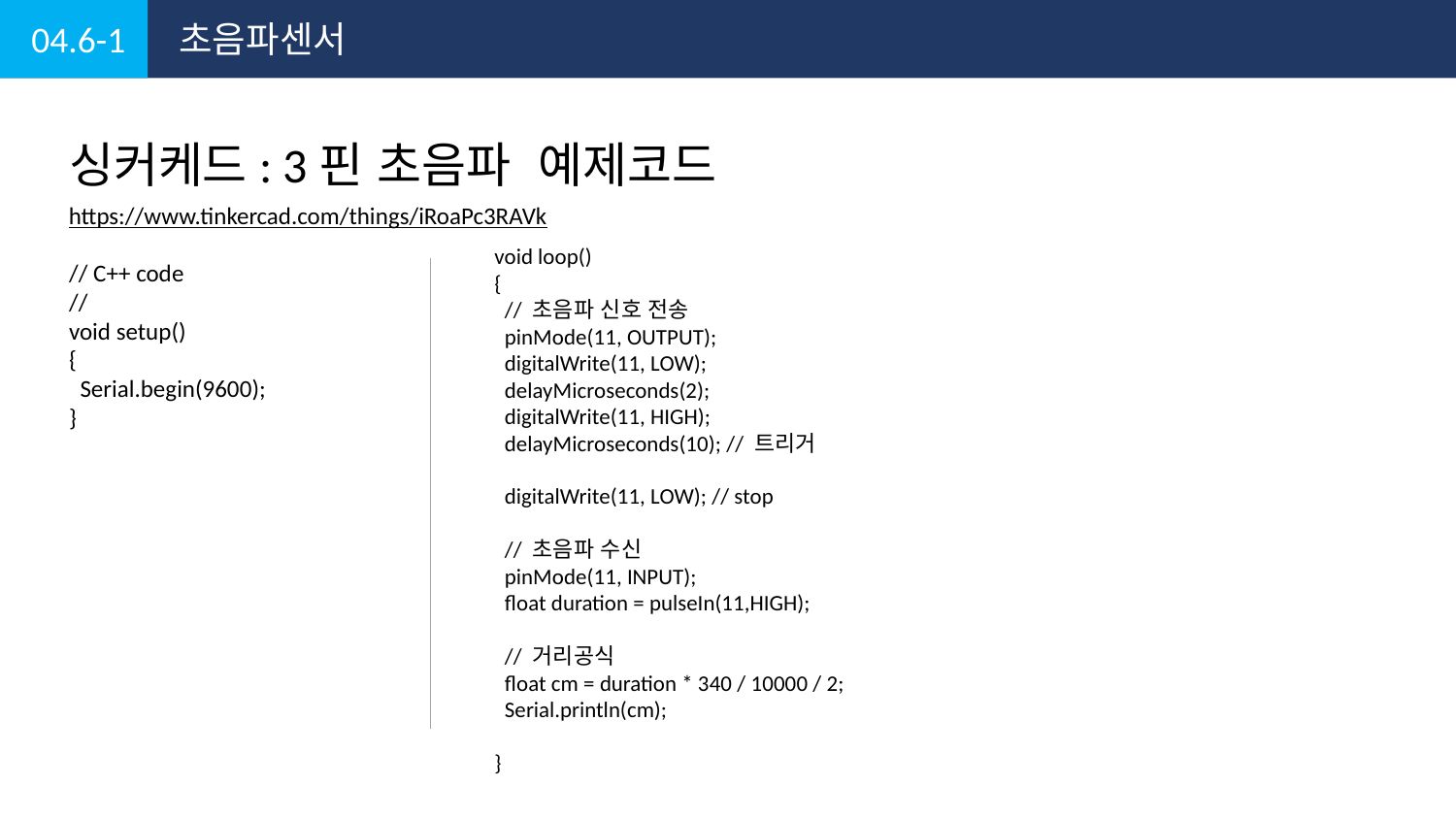

04.6-1
초음파센서
싱커케드: 3핀 초음파  예제코드
https://www.tinkercad.com/things/iRoaPc3RAVk
void loop()
{
  // 초음파 신호 전송
  pinMode(11, OUTPUT);
  digitalWrite(11, LOW);
  delayMicroseconds(2);
  digitalWrite(11, HIGH);
  delayMicroseconds(10); // 트리거

  digitalWrite(11, LOW); // stop

  // 초음파 수신
  pinMode(11, INPUT);
  float duration = pulseIn(11,HIGH);

  // 거리공식
  float cm = duration * 340 / 10000 / 2;
  Serial.println(cm);

}
// C++ code
//
void setup()
{
  Serial.begin(9600);
}